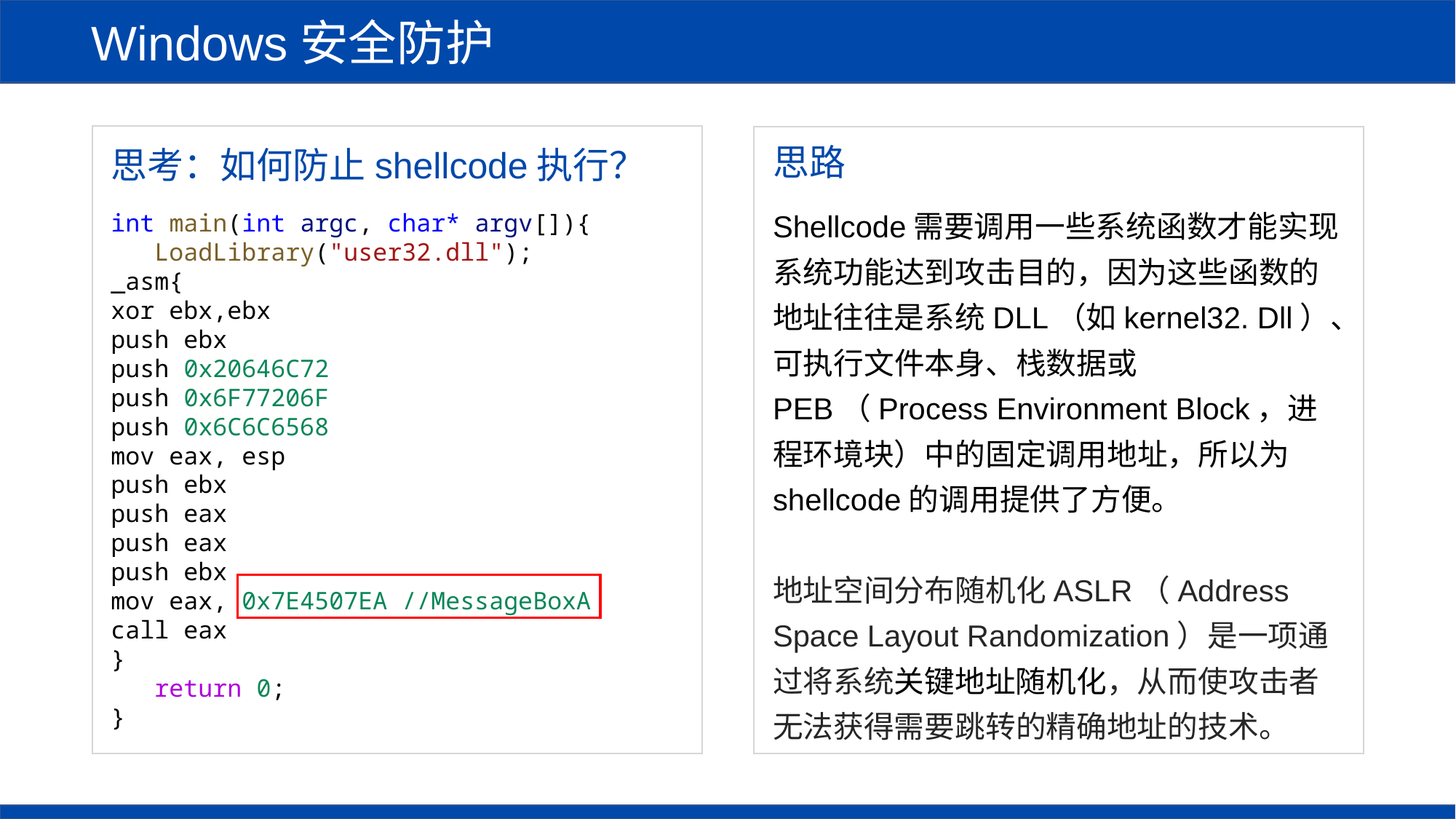

Windows安全防护

思路
思考：如何防止shellcode执行？
Shellcode需要调用一些系统函数才能实现系统功能达到攻击目的，因为这些函数的地址往往是系统DLL（如kernel32. Dll）、可执行文件本身、栈数据或PEB（Process Environment Block，进程环境块）中的固定调用地址，所以为shellcode的调用提供了方便。

地址空间分布随机化ASLR（Address Space Layout Randomization）是一项通过将系统关键地址随机化，从而使攻击者无法获得需要跳转的精确地址的技术。
int main(int argc, char* argv[]){
   LoadLibrary("user32.dll");
_asm{
xor ebx,ebx
push ebx
push 0x20646C72
push 0x6F77206F
push 0x6C6C6568
mov eax, esp
push ebx
push eax
push eax
push ebx
mov eax, 0x7E4507EA //MessageBoxA
call eax
}
   return 0;
}